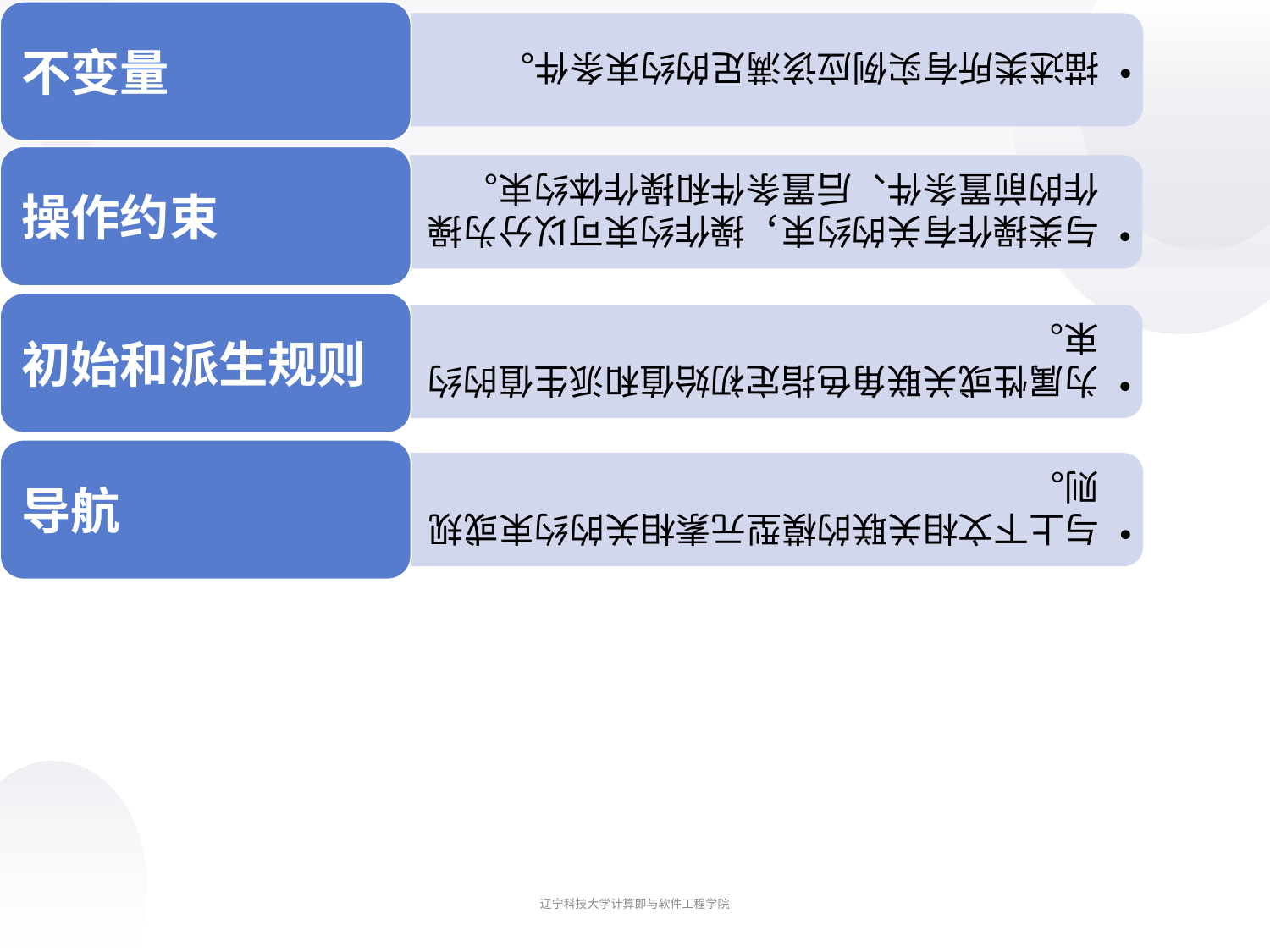

# 2.7.4 OCL表达式
OCL表达式的表示形式
描述类所有实例应该满足的约束条件。
不变量
与类操作有关的约束，操作约束可以分为操作的前置条件、后置条件和操作体约束。
操作约束
为属性或关联角色指定初始值和派生值的约束。
初始和派生规则
与上下文相关联的模型元素相关的约束或规则。
导航

辽宁科技大学计算即与软件工程学院
131